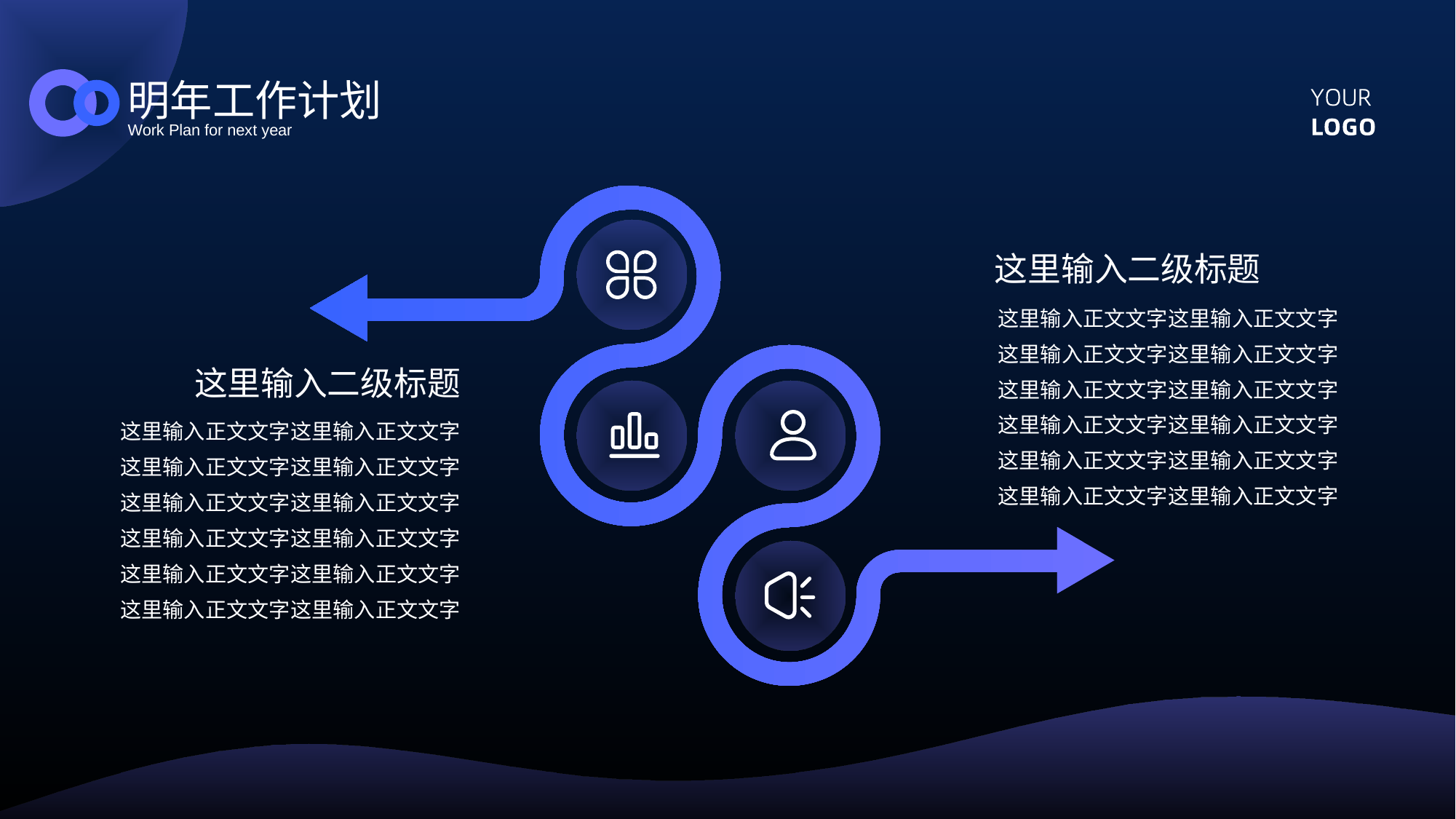

明年工作计划

Work Plan for next year

这里输入二级标题

这里输入正文文字这里输入正文文字这里输入正文文字这里输入正文文字这里输入正文文字这里输入正文文字这里输入正文文字这里输入正文文字
这里输入正文文字这里输入正文文字这里输入正文文字这里输入正文文字
这里输入二级标题

这里输入正文文字这里输入正文文字这里输入正文文字这里输入正文文字这里输入正文文字这里输入正文文字这里输入正文文字这里输入正文文字
这里输入正文文字这里输入正文文字这里输入正文文字这里输入正文文字